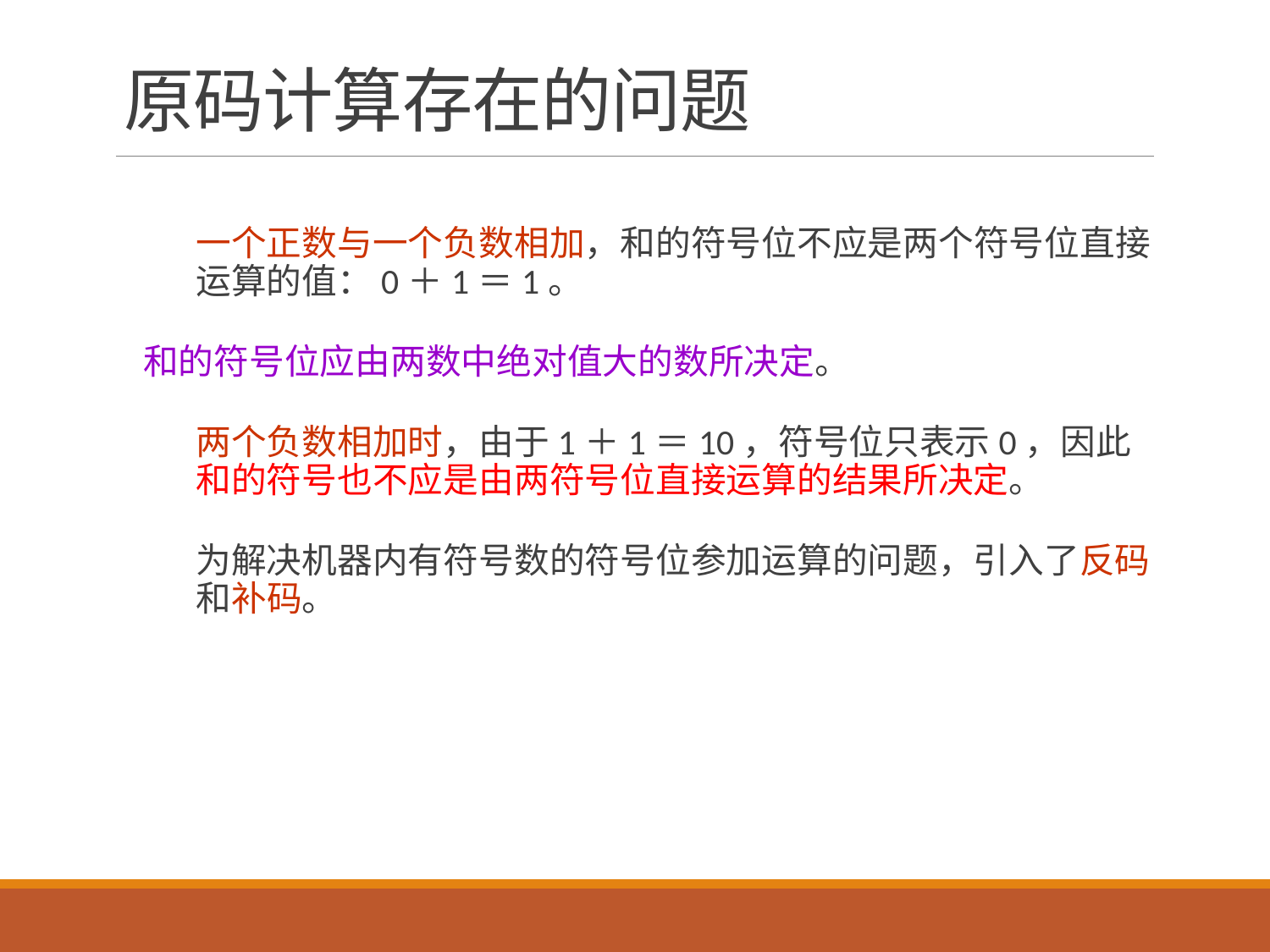

# 原码计算存在的问题
一个正数与一个负数相加，和的符号位不应是两个符号位直接运算的值：0＋1＝1。
   和的符号位应由两数中绝对值大的数所决定。
两个负数相加时，由于1＋1＝10，符号位只表示0，因此和的符号也不应是由两符号位直接运算的结果所决定。
为解决机器内有符号数的符号位参加运算的问题，引入了反码和补码。